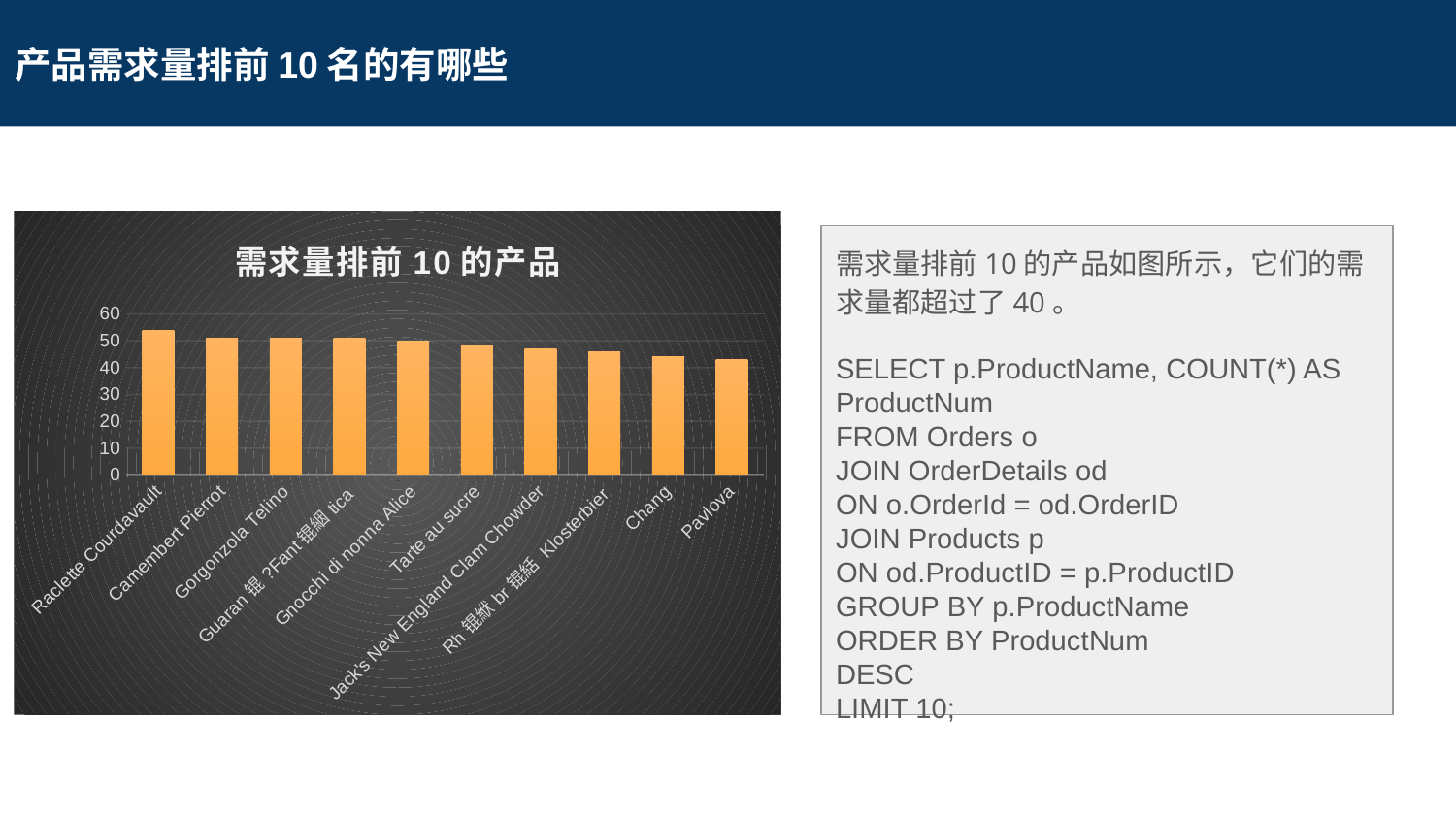

# 产品需求量排前10名的有哪些

### Chart: 需求量排前10的产品

| Category | ProductNum |
|---|---|
| Raclette Courdavault | 54.0 |
| Camembert Pierrot | 51.0 |
| Gorgonzola Telino | 51.0 |
| Guaran锟?Fant锟絪tica | 51.0 |
| Gnocchi di nonna Alice | 50.0 |
| Tarte au sucre | 48.0 |
| Jack's New England Clam Chowder | 47.0 |
| Rh锟絥br锟絬 Klosterbier | 46.0 |
| Chang | 44.0 |
| Pavlova | 43.0 |
<visualization>
需求量排前10的产品如图所示，它们的需求量都超过了40。
SELECT p.ProductName, COUNT(*) AS ProductNum
FROM Orders o
JOIN OrderDetails od
ON o.OrderId = od.OrderID
JOIN Products p
ON od.ProductID = p.ProductID
GROUP BY p.ProductName
ORDER BY ProductNum
DESC
LIMIT 10;